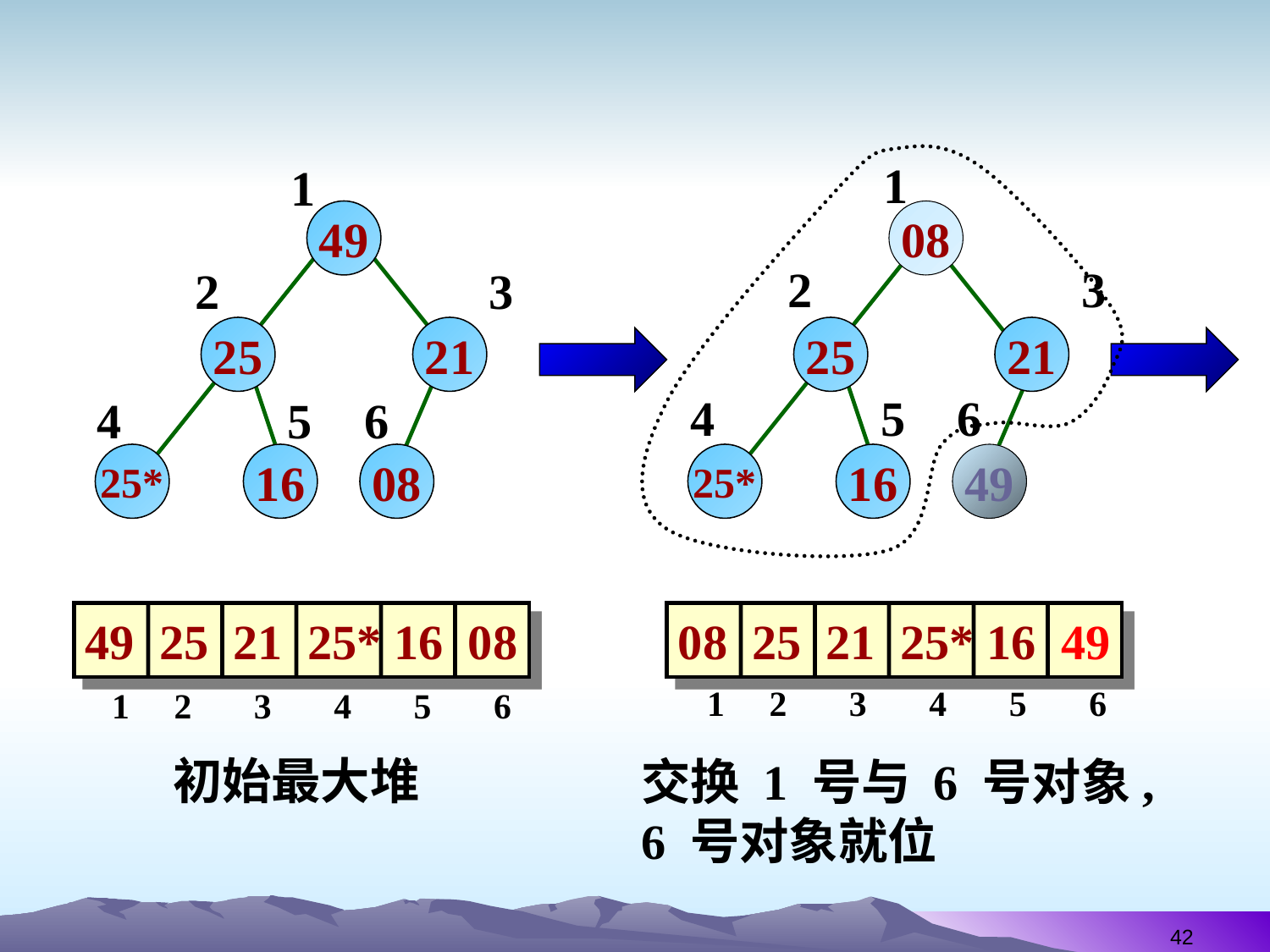

1
08
2
3

25
21

4

5
6

25*
16
49
08  25  21  25* 16  49

交换 1 号与 6 号对象,
6 号对象就位
1
49

2

3
25
21

4
5
6
25*
16
08
49  25  21  25* 16  08

初始最大堆

   1     2       3       4       5       6
   1     2       3       4       5       6
42